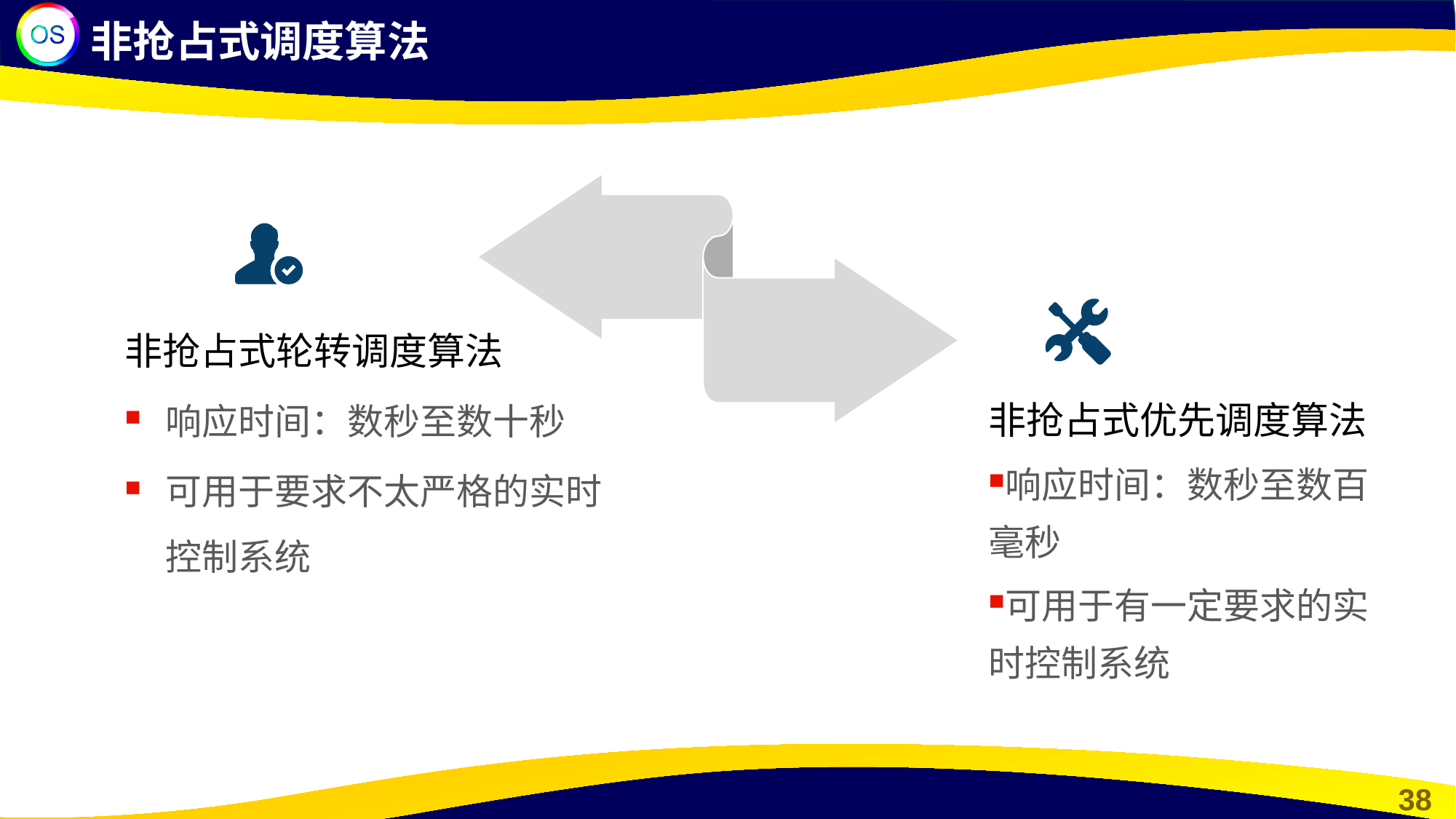

非抢占式调度算法

非抢占式轮转调度算法
响应时间：数秒至数十秒
可用于要求不太严格的实时控制系统

非抢占式优先调度算法
响应时间：数秒至数百毫秒
可用于有一定要求的实时控制系统